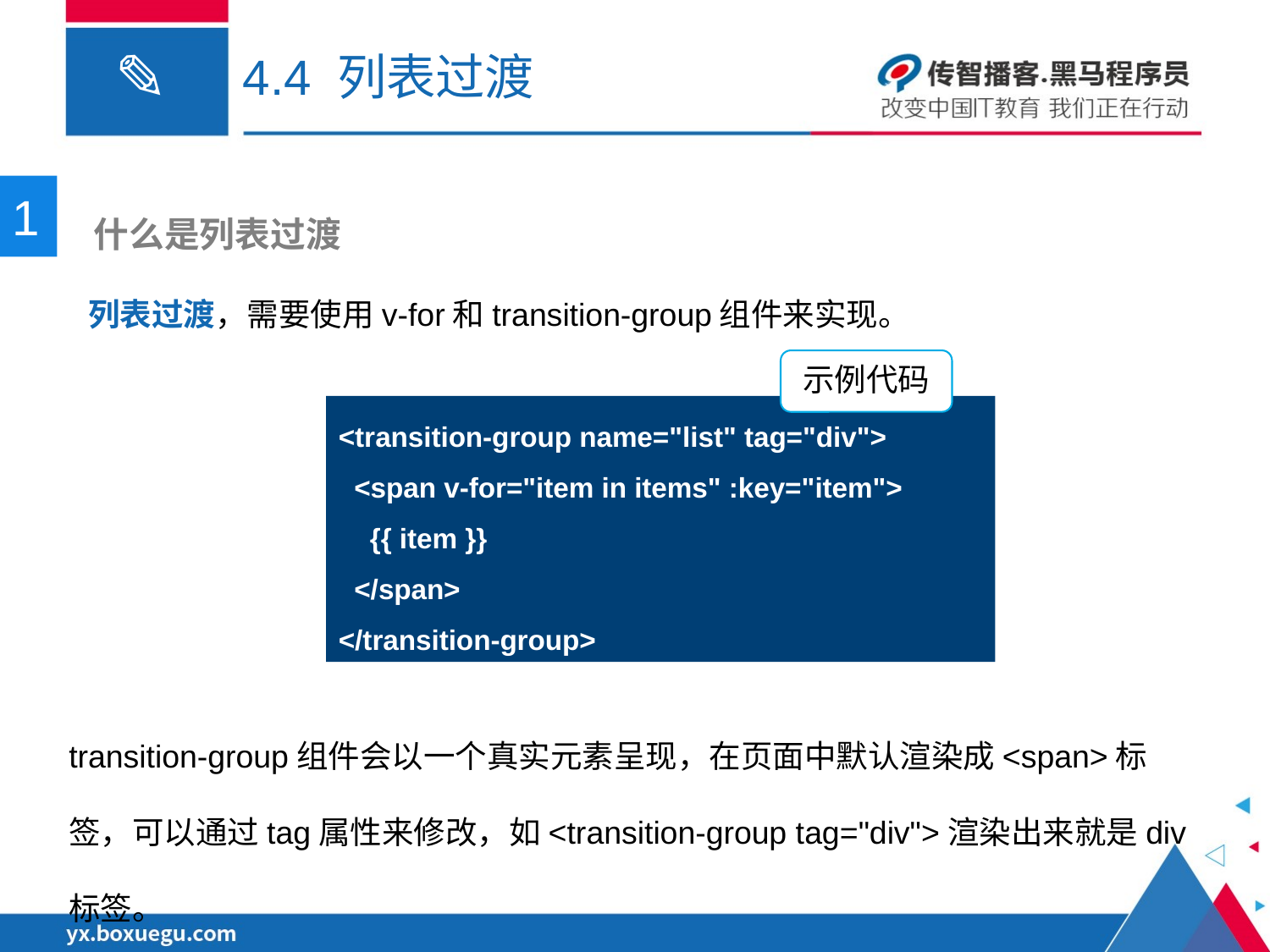

# 4.4 列表过渡

1
  什么是列表过渡
列表过渡，需要使用v-for和transition-group组件来实现。
示例代码
<transition-group name="list" tag="div">
  <span v-for="item in items" :key="item">
    {{ item }}
  </span>
</transition-group>
transition-group组件会以一个真实元素呈现，在页面中默认渲染成<span>标签，可以通过tag属性来修改，如<transition-group tag="div">渲染出来就是div标签。